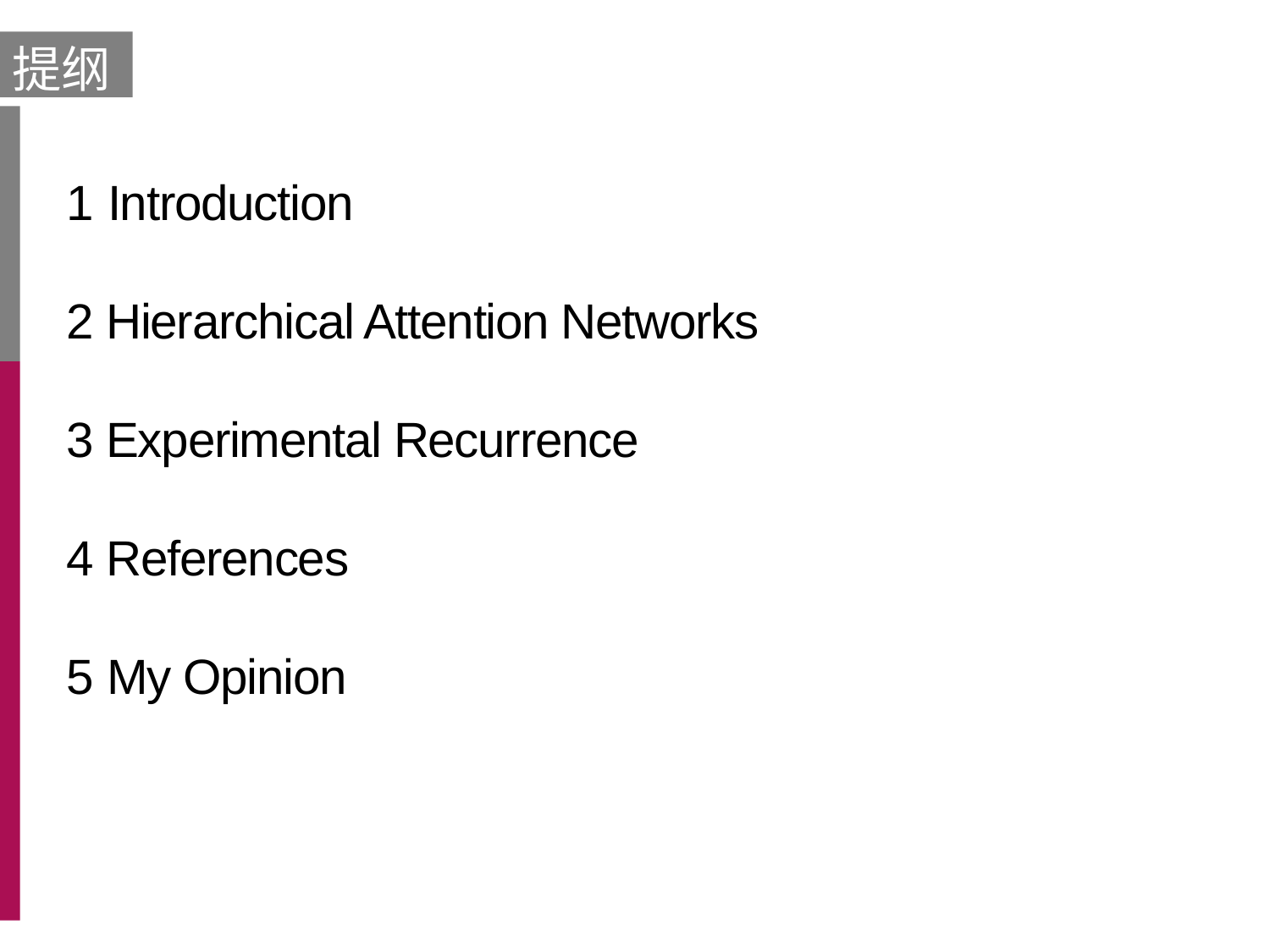

提纲

# 1 Introduction 2 Hierarchical Attention Networks 3 Experimental Recurrence 4 References 5 My Opinion